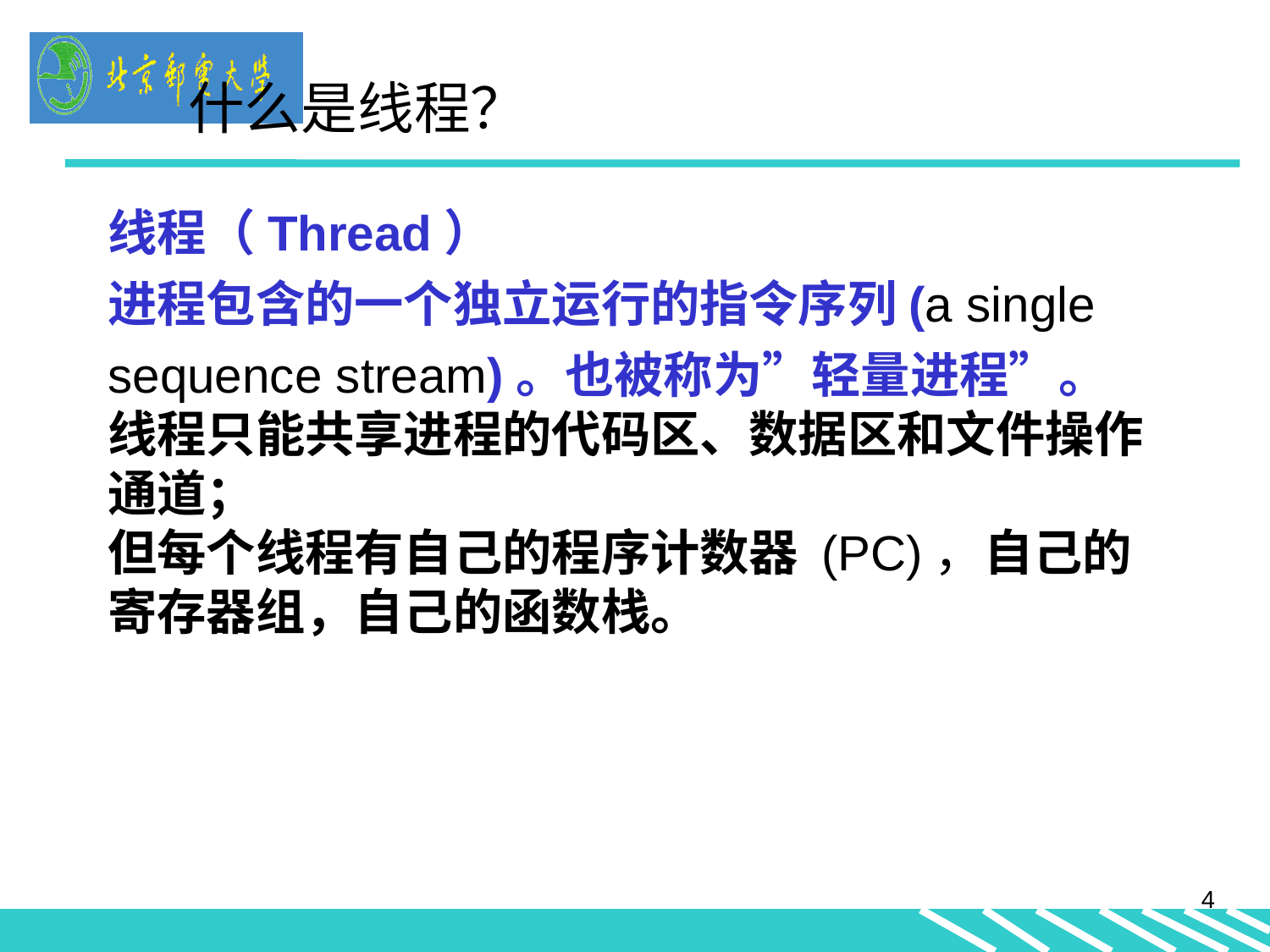

什么是线程？
线程（Thread）
进程包含的一个独立运行的指令序列(a single sequence stream)。也被称为”轻量进程”。
线程只能共享进程的代码区、数据区和文件操作通道；
但每个线程有自己的程序计数器 (PC)，自己的寄存器组，自己的函数栈。
4